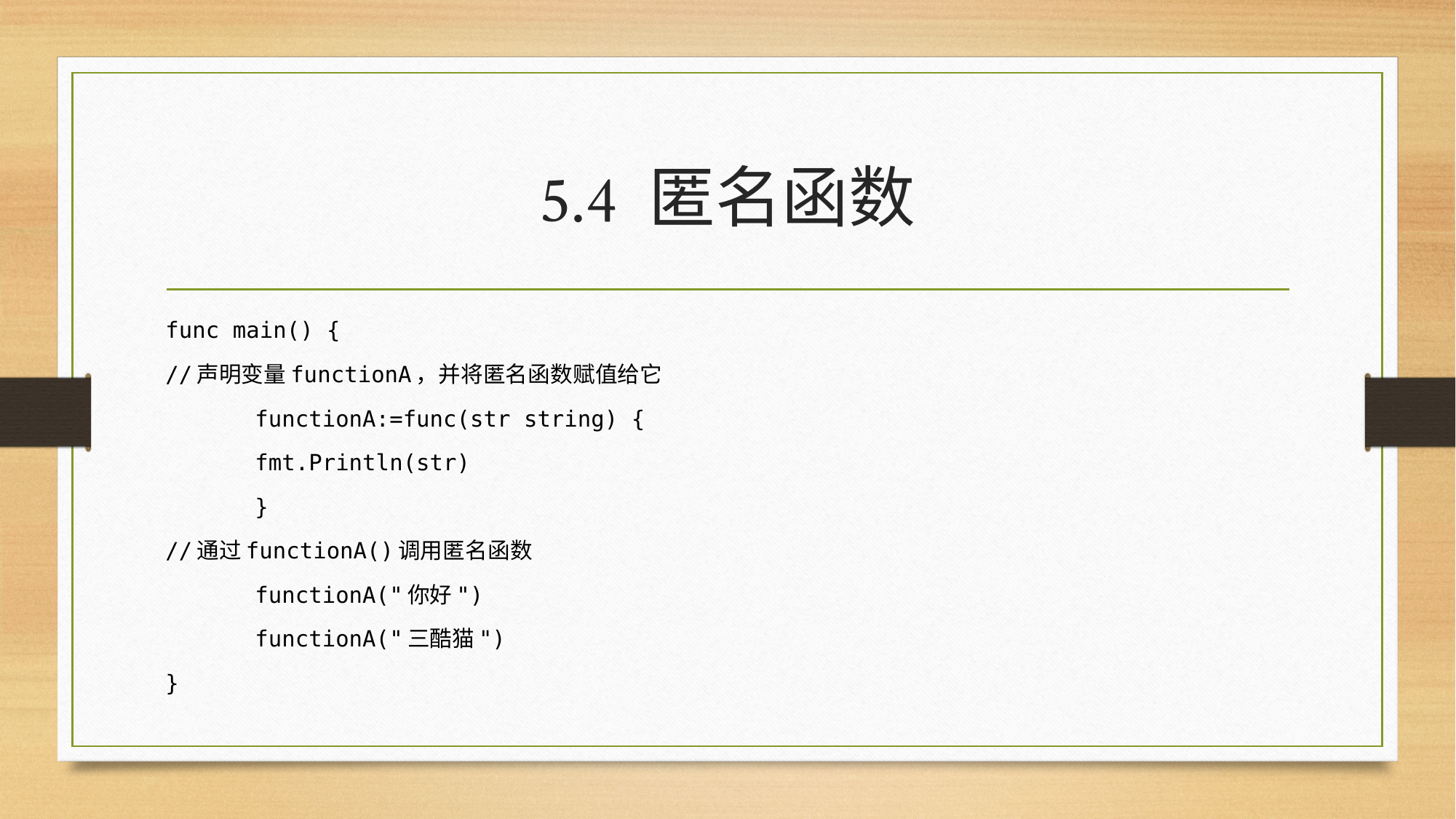

# 5.4 匿名函数
func main() {
//声明变量functionA，并将匿名函数赋值给它
	functionA:=func(str string) {
		fmt.Println(str)
	}
//通过functionA()调用匿名函数
	functionA("你好")
	functionA("三酷猫")
}